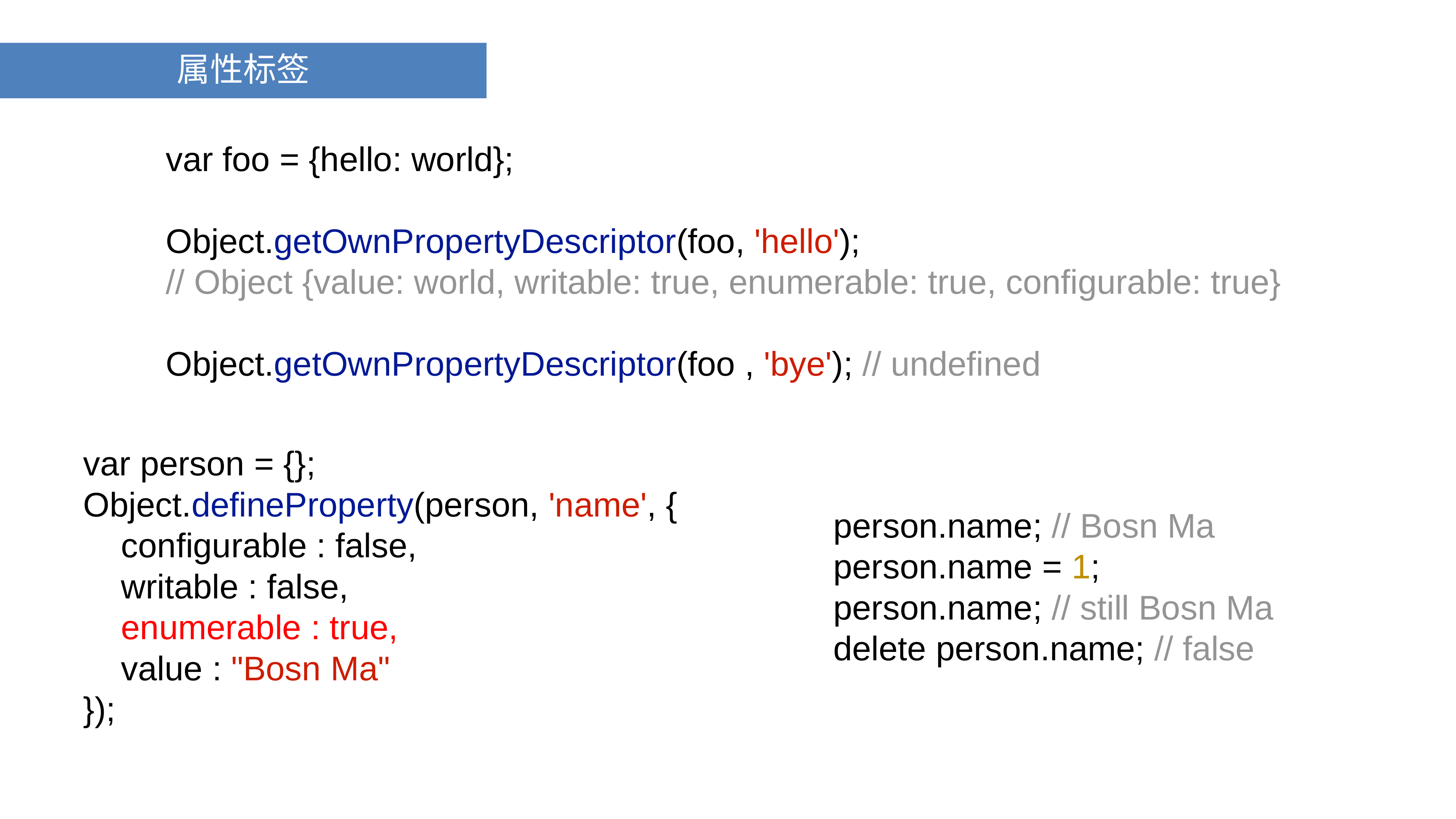

属性标签
var foo = {hello: world};

Object.getOwnPropertyDescriptor(foo, 'hello');
// Object {value: world, writable: true, enumerable: true, configurable: true}

Object.getOwnPropertyDescriptor(foo , 'bye'); // undefined
var person = {};
Object.defineProperty(person, 'name', {
    configurable : false,
    writable : false,
    enumerable : true,
    value : "Bosn Ma"
});
person.name; // Bosn Ma
person.name = 1;
person.name; // still Bosn Ma
delete person.name; // false